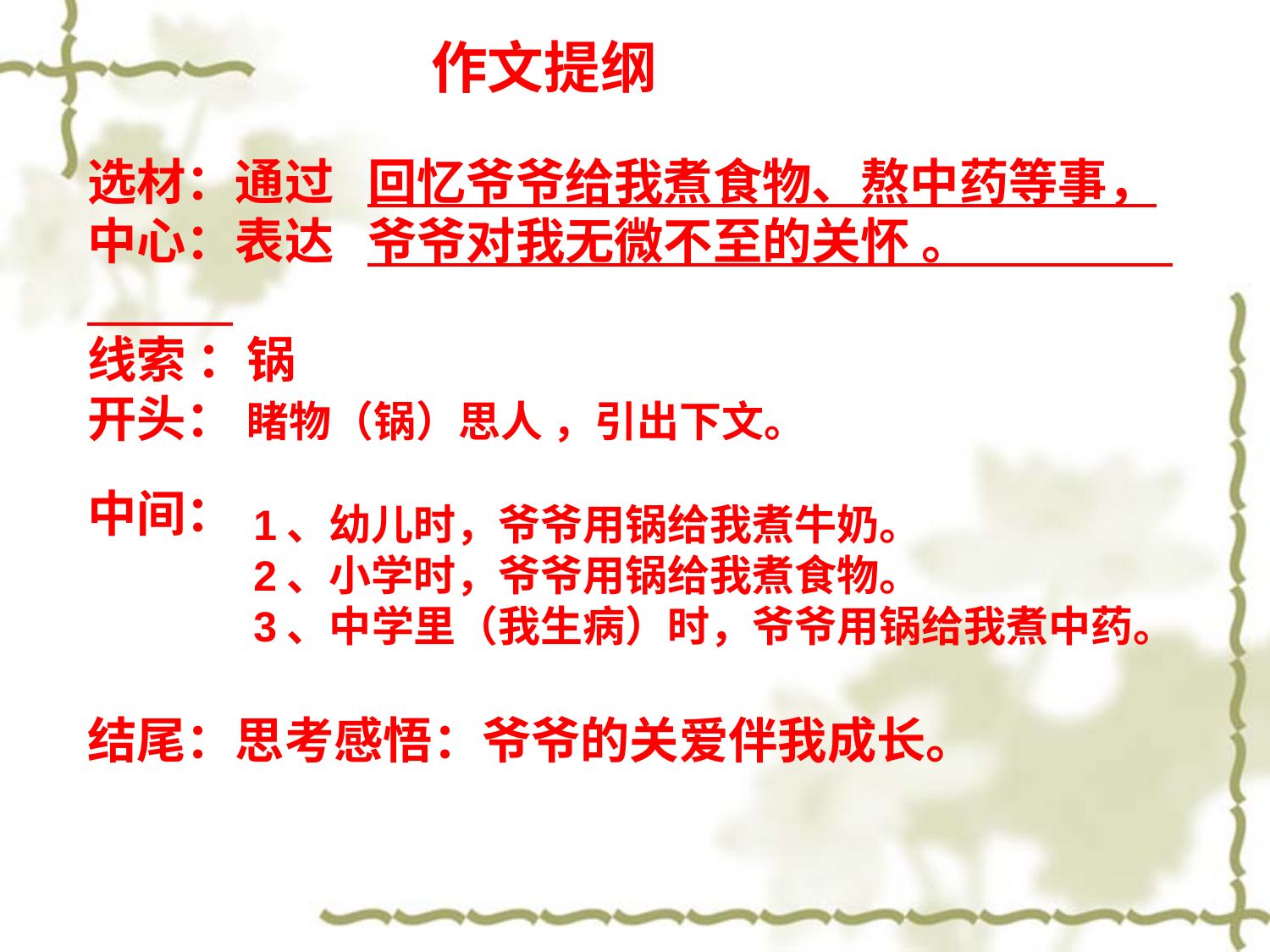

作文提纲

选材：通过   回忆爷爷给我煮食物、熬中药等事，
中心：表达   爷爷对我无微不至的关怀 。
线索 ：锅
开头： 睹物（锅）思人 ，引出下文。

              1、幼儿时，爷爷用锅给我煮牛奶。
              2、小学时，爷爷用锅给我煮食物。
              3、中学里（我生病）时，爷爷用锅给我煮中药。

结尾：思考感悟：爷爷的关爱伴我成长。

中间：